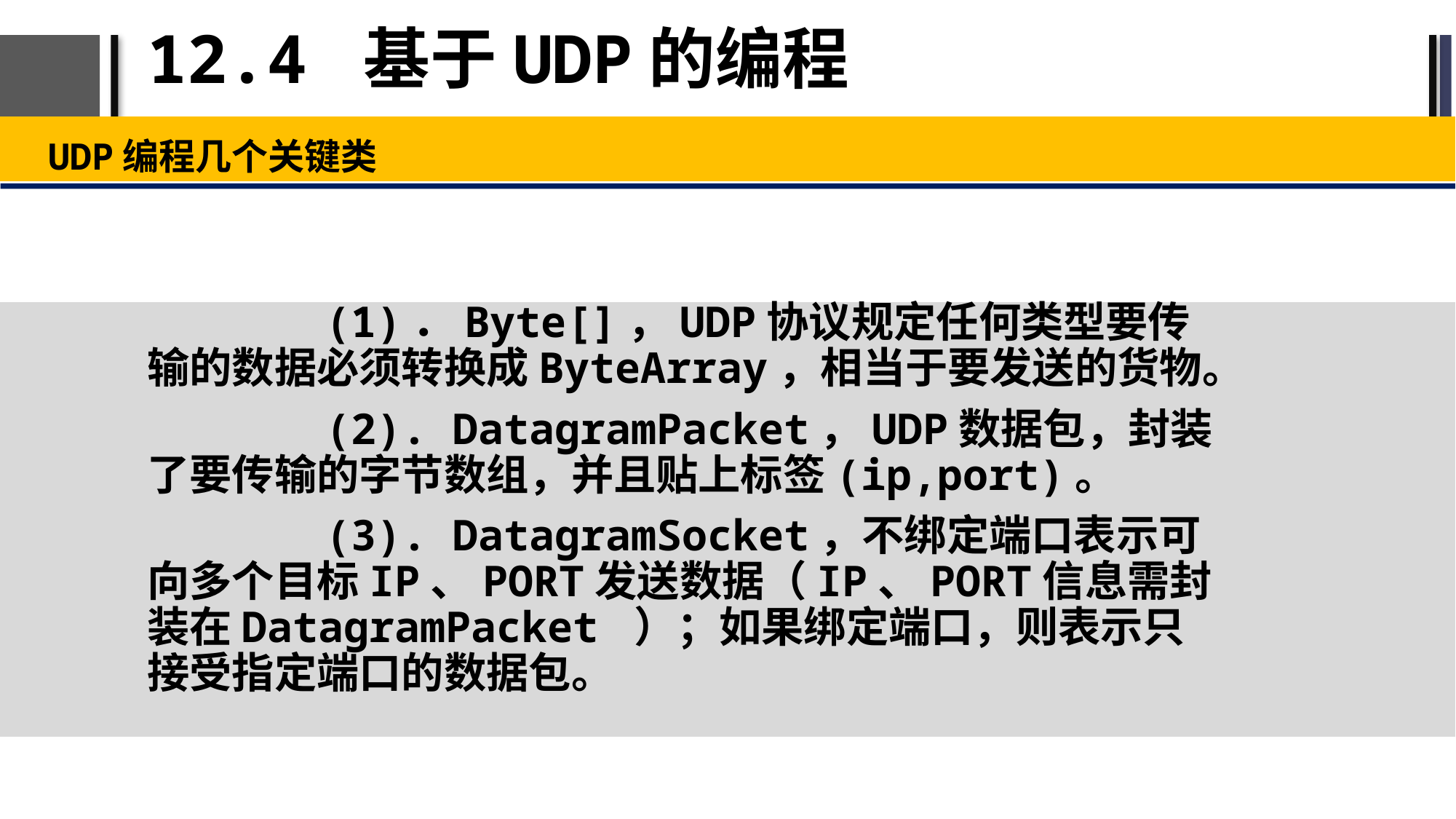

# 12.4 基于UDP的编程

UDP编程几个关键类

       (1)．Byte[]，UDP协议规定任何类型要传输的数据必须转换成ByteArray，相当于要发送的货物。
       (2). DatagramPacket，UDP数据包，封装了要传输的字节数组，并且贴上标签(ip,port)。
       (3). DatagramSocket，不绑定端口表示可向多个目标IP、PORT发送数据（IP、PORT信息需封装在DatagramPacket ）；如果绑定端口，则表示只接受指定端口的数据包。